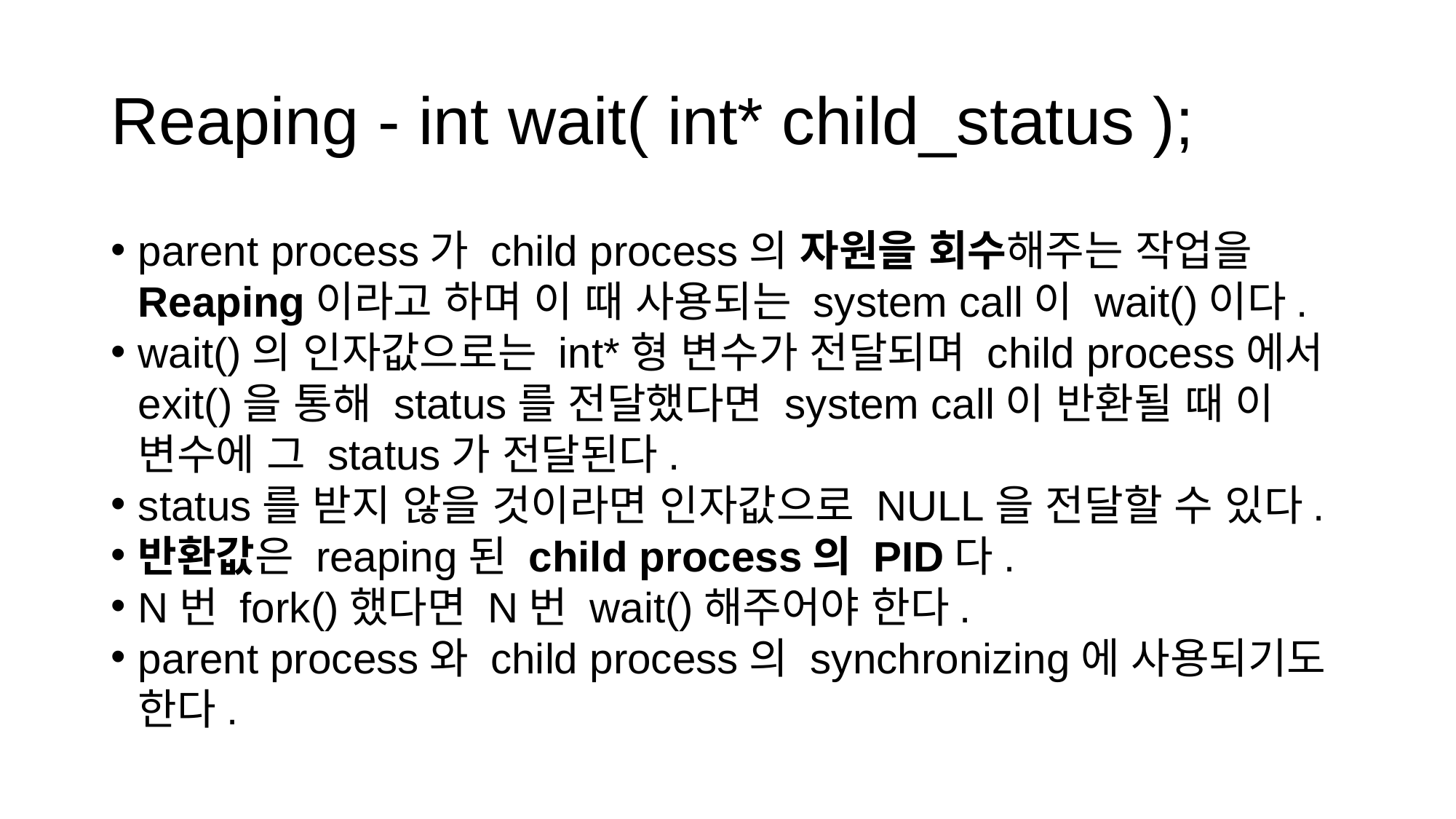

# Reaping - int wait( int* child_status );
parent process가 child process의 자원을 회수해주는 작업을 Reaping이라고 하며 이 때 사용되는 system call이 wait()이다.
wait()의 인자값으로는 int*형 변수가 전달되며 child process에서 exit()을 통해 status를 전달했다면 system call이 반환될 때 이 변수에 그 status가 전달된다.
status를 받지 않을 것이라면 인자값으로 NULL을 전달할 수 있다.
반환값은 reaping된 child process의 PID다.
N번 fork()했다면 N번 wait()해주어야 한다.
parent process와 child process의 synchronizing에 사용되기도 한다.